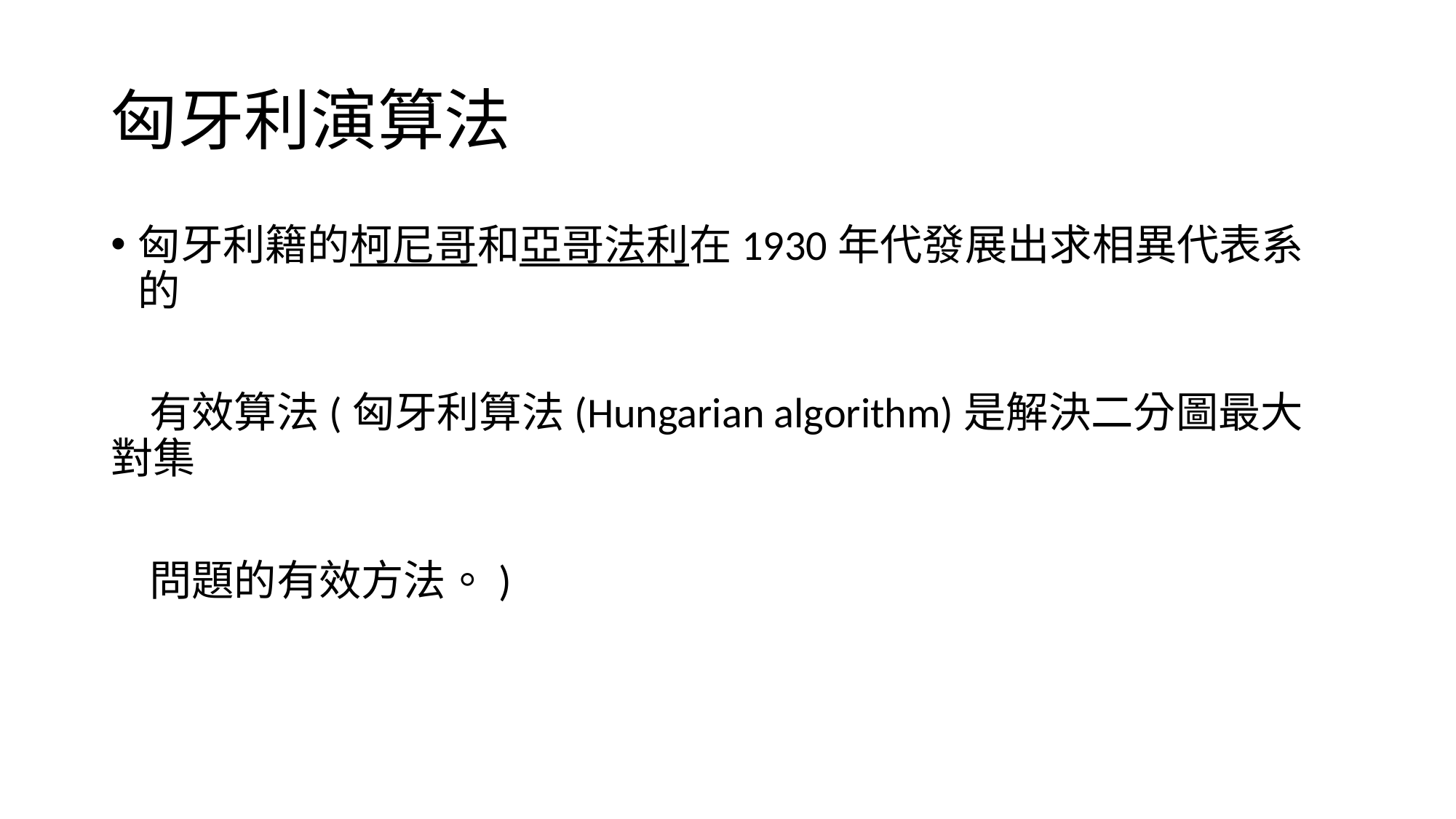

# 匈牙利演算法
匈牙利籍的柯尼哥和亞哥法利在1930年代發展出求相異代表系的

   有效算法(匈牙利算法(Hungarian algorithm)是解決二分圖最大對集

   問題的有效方法。)